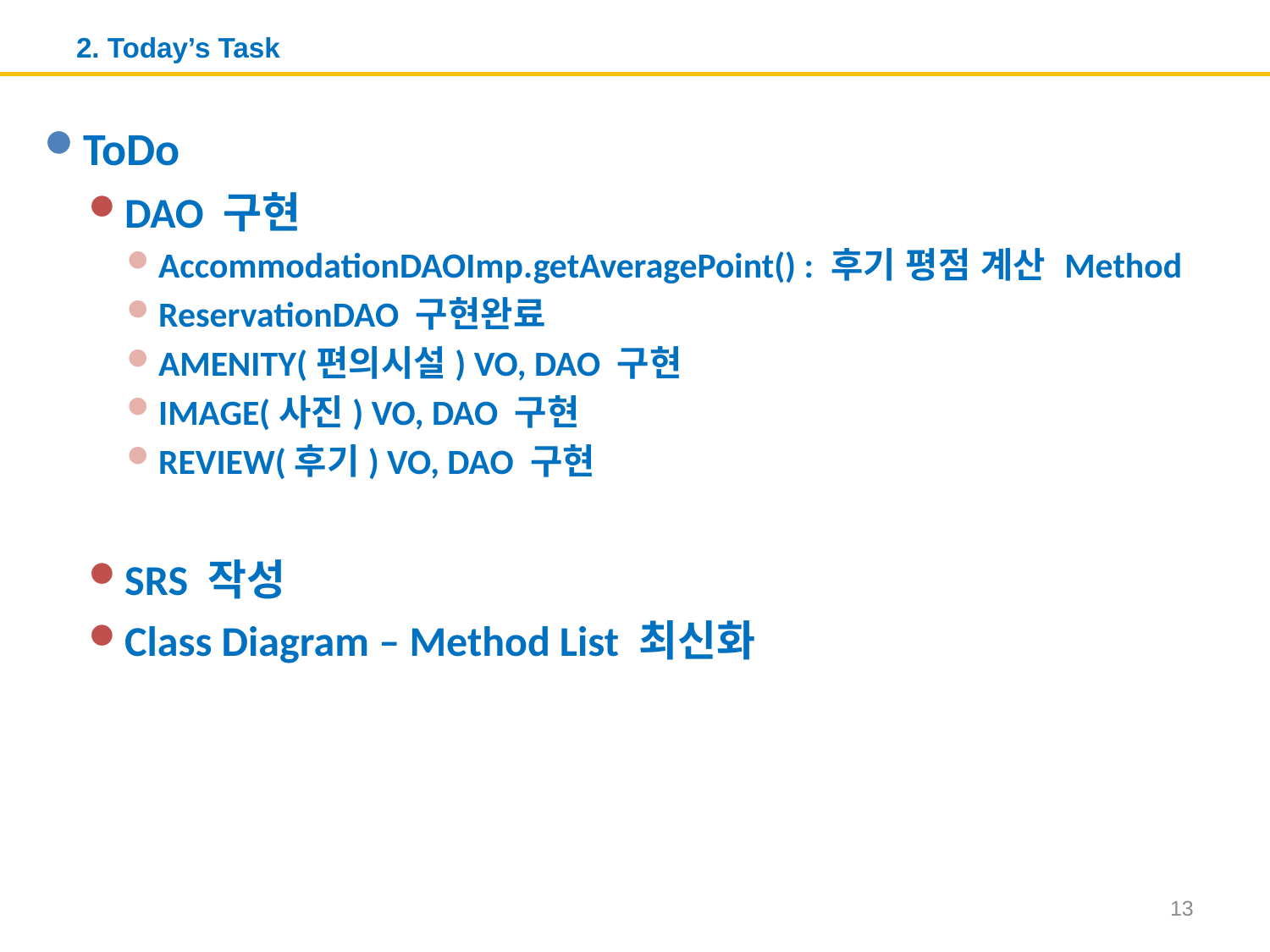

# 2. Today’s Task
ToDo
DAO 구현
AccommodationDAOImp.getAveragePoint() : 후기 평점 계산 Method
ReservationDAO 구현완료
AMENITY(편의시설) VO, DAO 구현
IMAGE(사진) VO, DAO 구현
REVIEW(후기) VO, DAO 구현

SRS 작성
Class Diagram – Method List 최신화

13